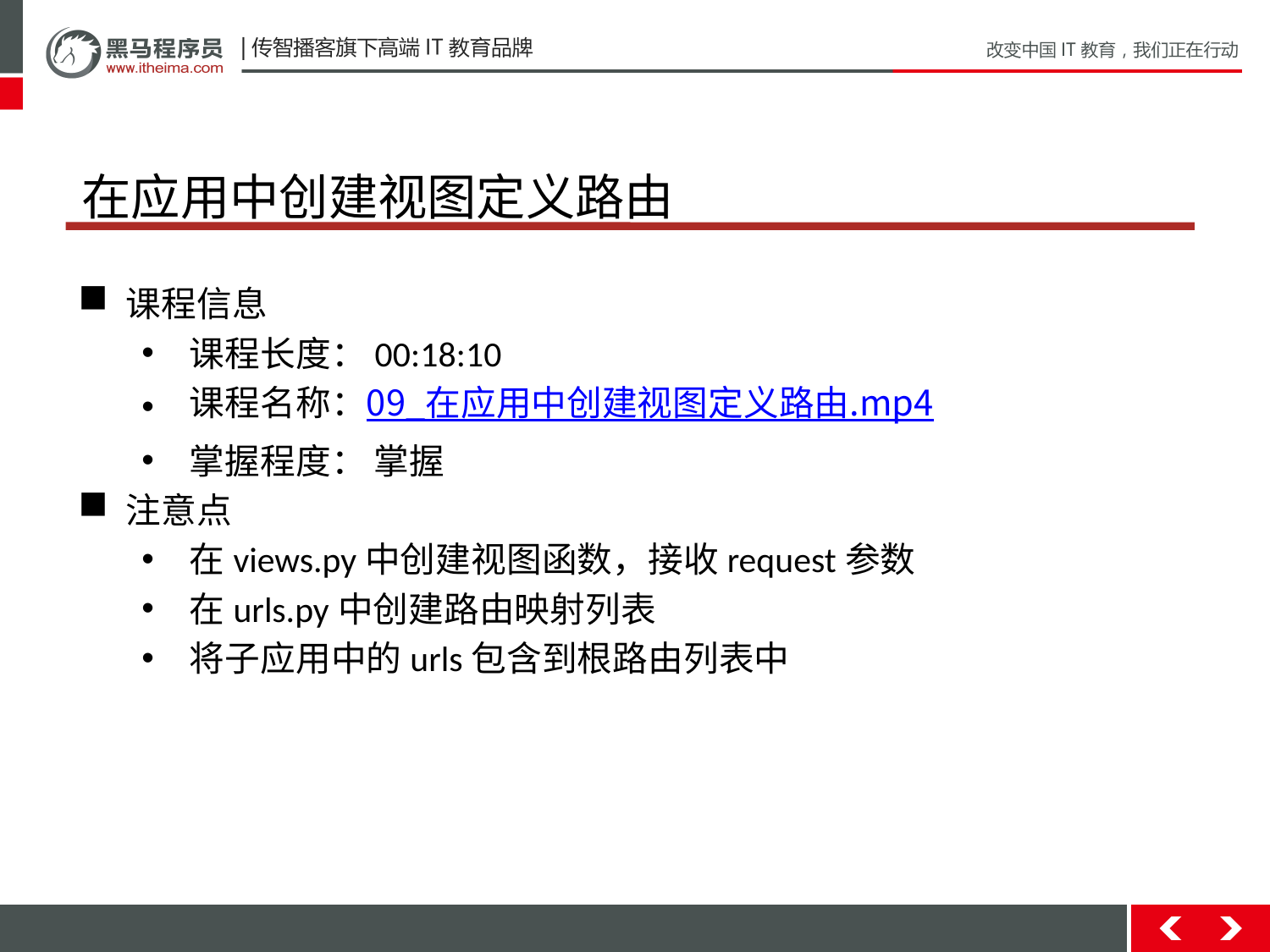

# 在应用中创建视图定义路由

课程信息
课程长度：00:18:10
课程名称：09_在应用中创建视图定义路由.mp4
掌握程度： 掌握
注意点
在views.py中创建视图函数，接收request参数
在urls.py中创建路由映射列表
将子应用中的urls包含到根路由列表中